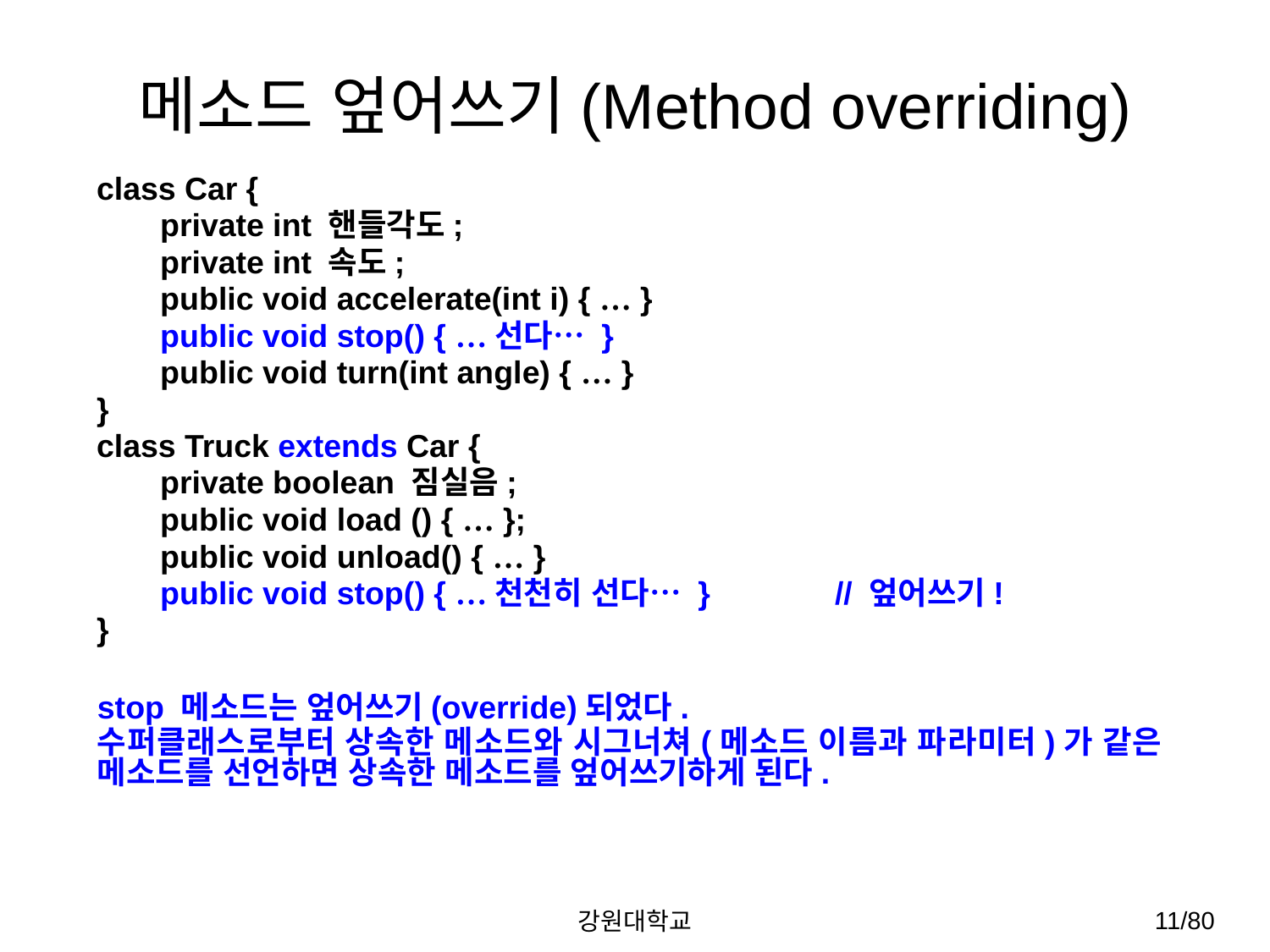

# 메소드 엎어쓰기(Method overriding)
class Car {
private int 핸들각도;
private int 속도;
public void accelerate(int i) { … }
public void stop() { …선다… }
public void turn(int angle) { … }
}
class Truck extends Car {
private boolean 짐실음;
public void load () { … };
public void unload() { … }
public void stop() { …천천히 선다… }	// 엎어쓰기!
}
stop 메소드는 엎어쓰기(override)되었다.
수퍼클래스로부터 상속한 메소드와 시그너쳐(메소드 이름과 파라미터)가 같은 메소드를 선언하면 상속한 메소드를 엎어쓰기하게 된다.

강원대학교